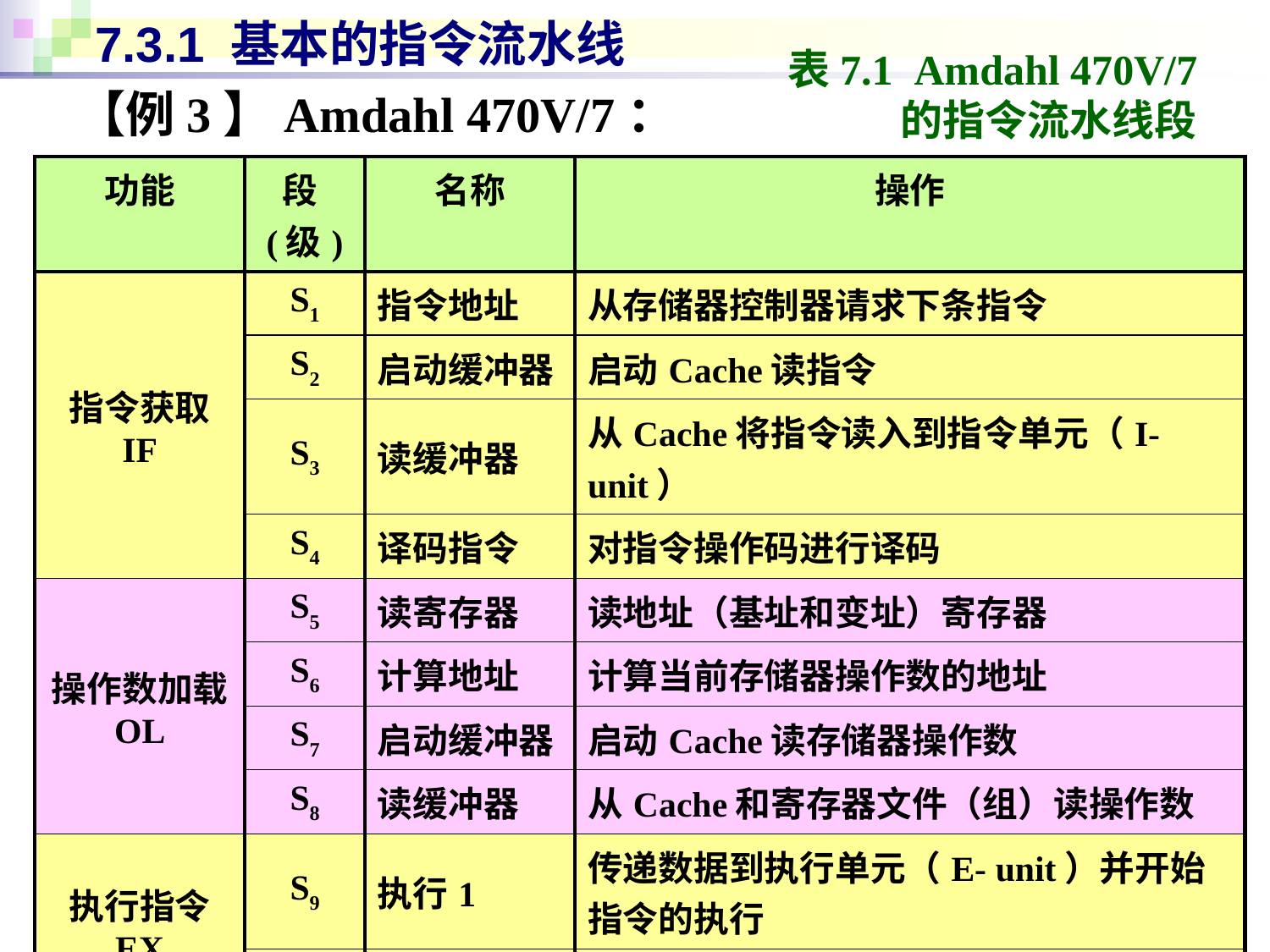

# 7.3.1 基本的指令流水线
表7.1  Amdahl 470V/7的指令流水线段
【例3】Amdahl 470V/7：
| 功能 | 段(级) | 名称 | 操作 |
| --- | --- | --- | --- |
| 指令获取 IF | S1 | 指令地址 | 从存储器控制器请求下条指令 |
|  | S2 | 启动缓冲器 | 启动Cache读指令 |
|  | S3 | 读缓冲器 | 从Cache将指令读入到指令单元（I-unit） |
|  | S4 | 译码指令 | 对指令操作码进行译码 |
| 操作数加载 OL | S5 | 读寄存器 | 读地址（基址和变址）寄存器 |
|  | S6 | 计算地址 | 计算当前存储器操作数的地址 |
|  | S7 | 启动缓冲器 | 启动Cache读存储器操作数 |
|  | S8 | 读缓冲器 | 从Cache和寄存器文件（组）读操作数 |
| 执行指令 EX | S9 | 执行1 | 传递数据到执行单元（E- unit）并开始指令的执行 |
|  | S10 | 执行2 | 完成指令的执行 |
| 操作数存储 OS | S11 | 检查结果 | 执行对结果的错误检查 |
|  | S12 | 写结果 | 存储结果 |
48